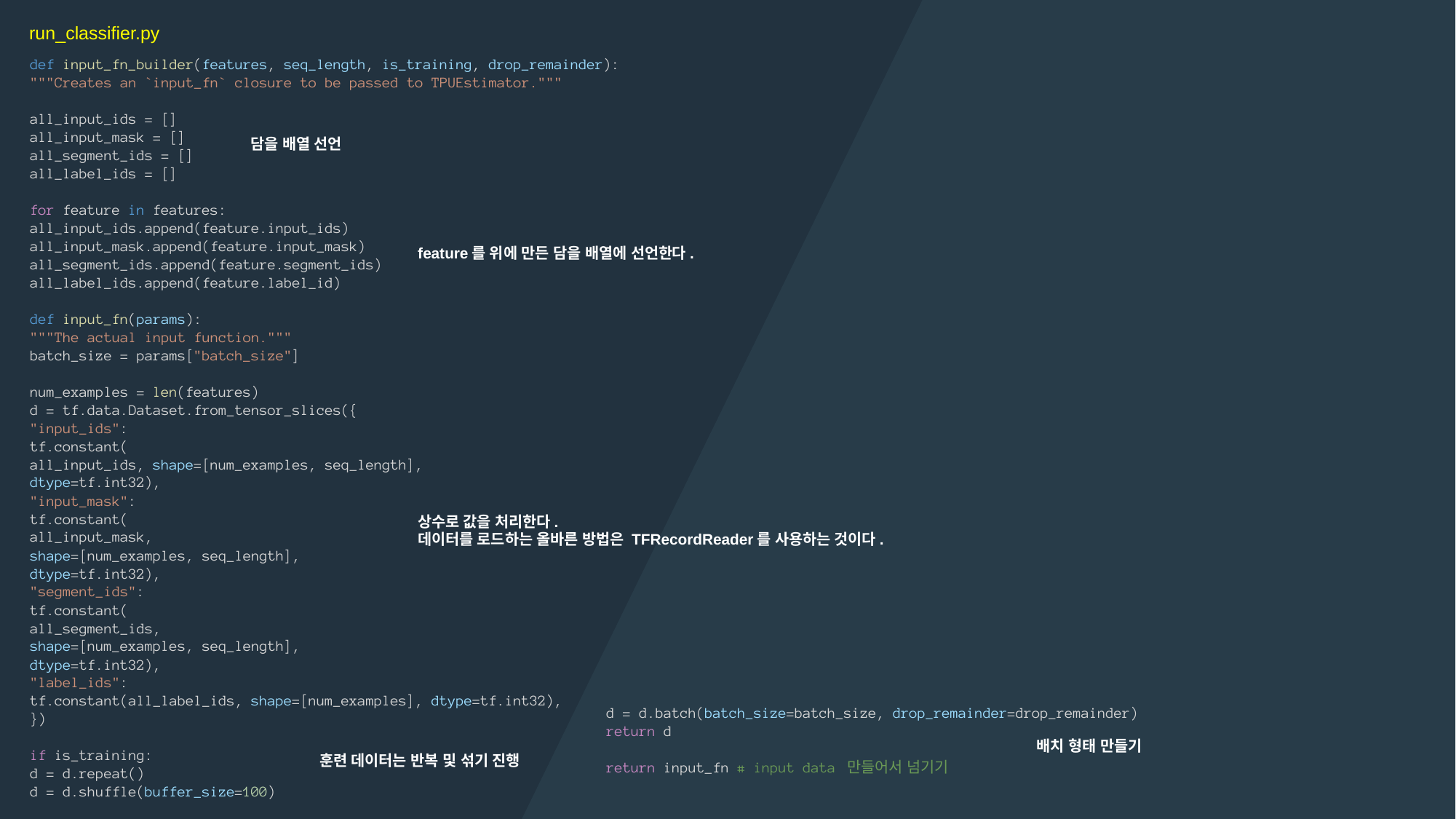

run_classifier.py
def input_fn_builder(features, seq_length, is_training, drop_remainder):
"""Creates an `input_fn` closure to be passed to TPUEstimator."""
all_input_ids = []
all_input_mask = []
all_segment_ids = []
all_label_ids = []
for feature in features:
all_input_ids.append(feature.input_ids)
all_input_mask.append(feature.input_mask)
all_segment_ids.append(feature.segment_ids)
all_label_ids.append(feature.label_id)
def input_fn(params):
"""The actual input function."""
batch_size = params["batch_size"]
num_examples = len(features)
d = tf.data.Dataset.from_tensor_slices({
"input_ids":
tf.constant(
all_input_ids, shape=[num_examples, seq_length],
dtype=tf.int32),
"input_mask":
tf.constant(
all_input_mask,
shape=[num_examples, seq_length],
dtype=tf.int32),
"segment_ids":
tf.constant(
all_segment_ids,
shape=[num_examples, seq_length],
dtype=tf.int32),
"label_ids":
tf.constant(all_label_ids, shape=[num_examples], dtype=tf.int32),
})
if is_training:
d = d.repeat()
d = d.shuffle(buffer_size=100)

담을 배열 선언
feature를 위에 만든 담을 배열에 선언한다.
상수로 값을 처리한다.
데이터를 로드하는 올바른 방법은 TFRecordReader를 사용하는 것이다.
d = d.batch(batch_size=batch_size, drop_remainder=drop_remainder)
return d
return input_fn # input data 만들어서 넘기기

배치 형태 만들기
훈련 데이터는 반복 및 섞기 진행